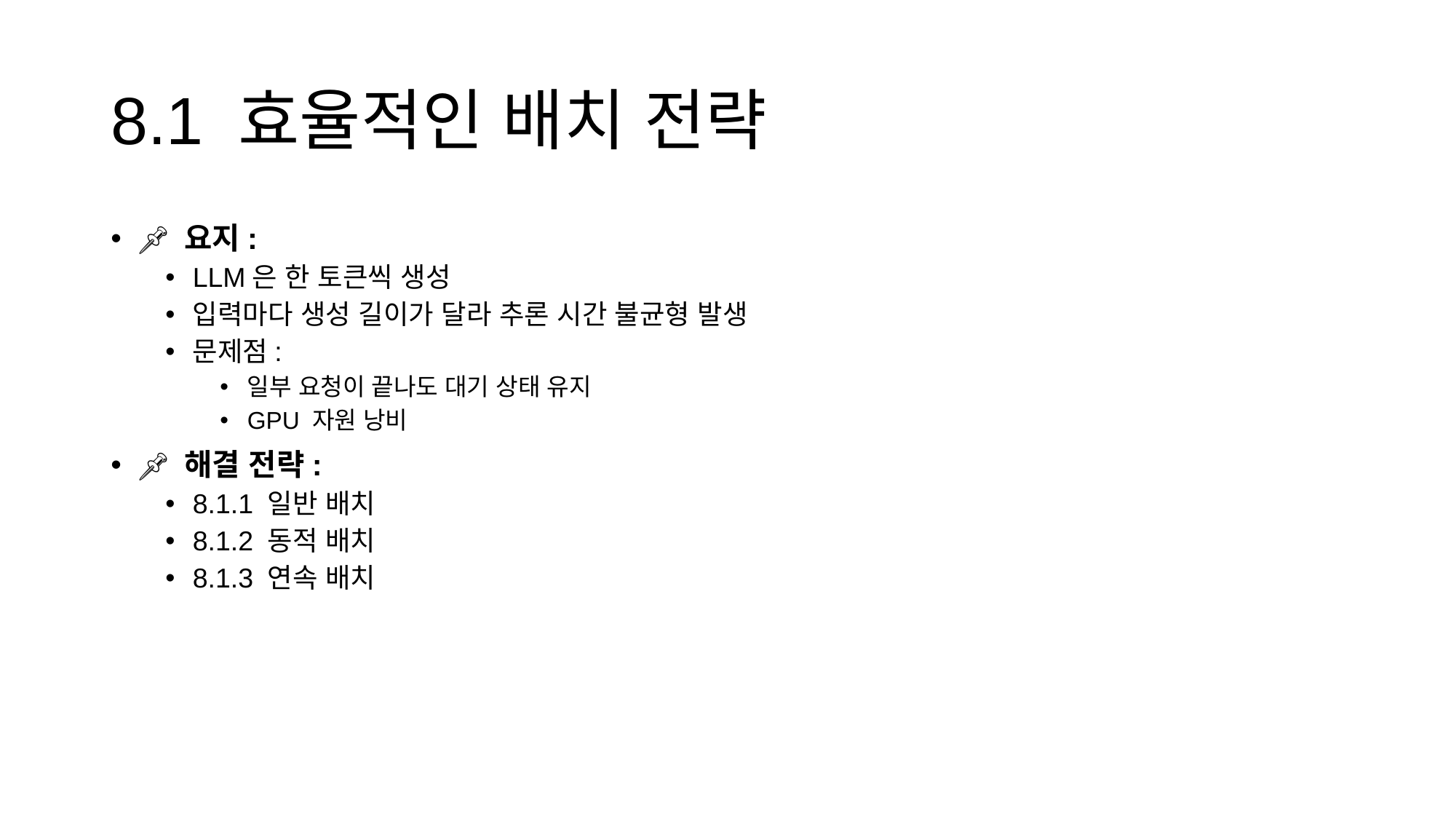

# 8.1 효율적인 배치 전략
📌 요지:
LLM은 한 토큰씩 생성
입력마다 생성 길이가 달라 추론 시간 불균형 발생
문제점:
일부 요청이 끝나도 대기 상태 유지
GPU 자원 낭비
📌 해결 전략:
8.1.1 일반 배치
8.1.2 동적 배치
8.1.3 연속 배치